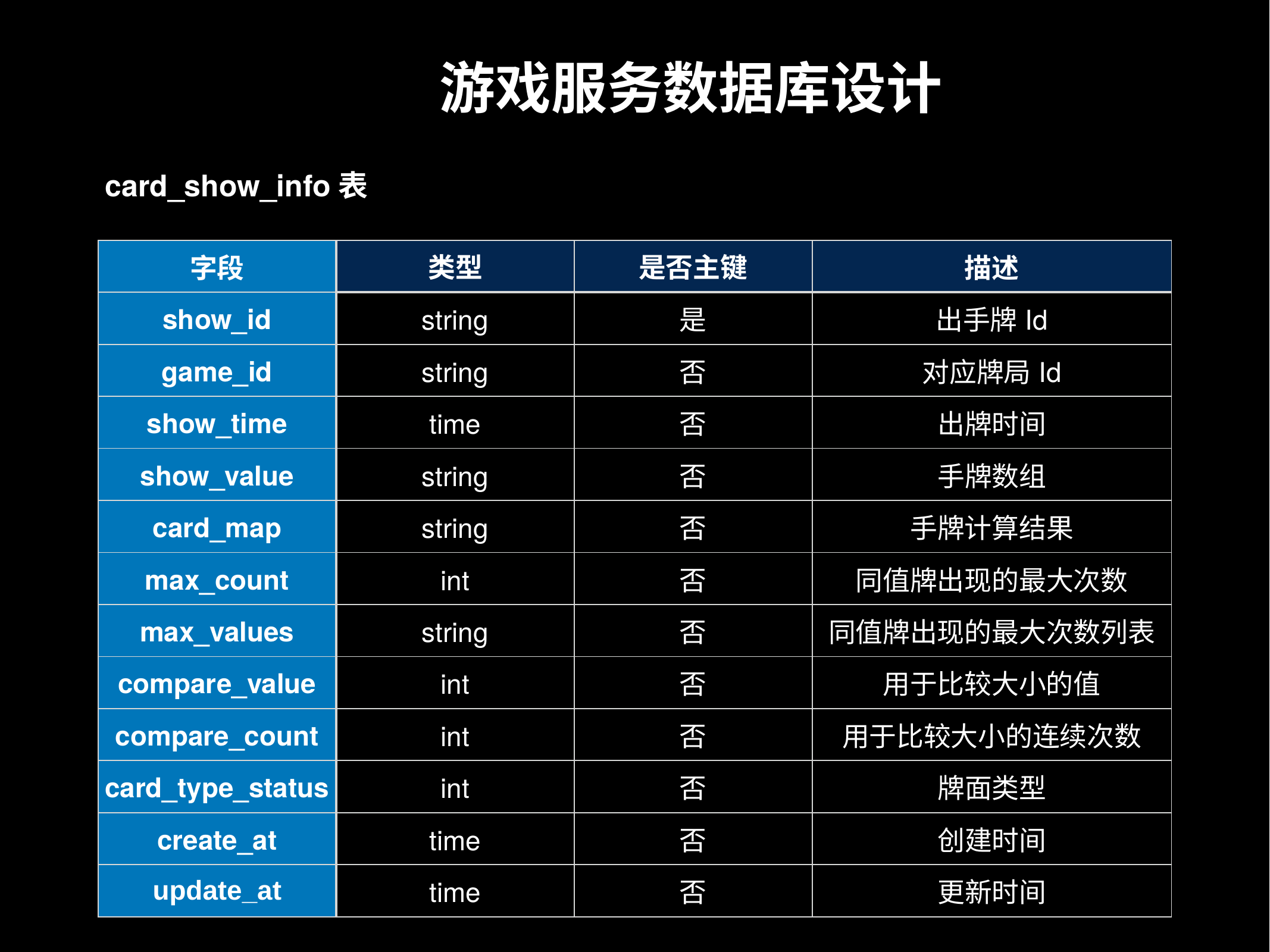

游戏服务数据库设计
card_show_info表
| 字段 | 类型 | 是否主键 | 描述 |
| --- | --- | --- | --- |
| show\_id | string | 是 | 出手牌Id |
| game\_id | string | 否 | 对应牌局Id |
| show\_time | time | 否 | 出牌时间 |
| show\_value | string | 否 | 手牌数组 |
| card\_map | string | 否 | 手牌计算结果 |
| max\_count | int | 否 | 同值牌出现的最大次数 |
| max\_values | string | 否 | 同值牌出现的最大次数列表 |
| compare\_value | int | 否 | 用于比较大小的值 |
| compare\_count | int | 否 | 用于比较大小的连续次数 |
| card\_type\_status | int | 否 | 牌面类型 |
| create\_at | time | 否 | 创建时间 |
| update\_at | time | 否 | 更新时间 |